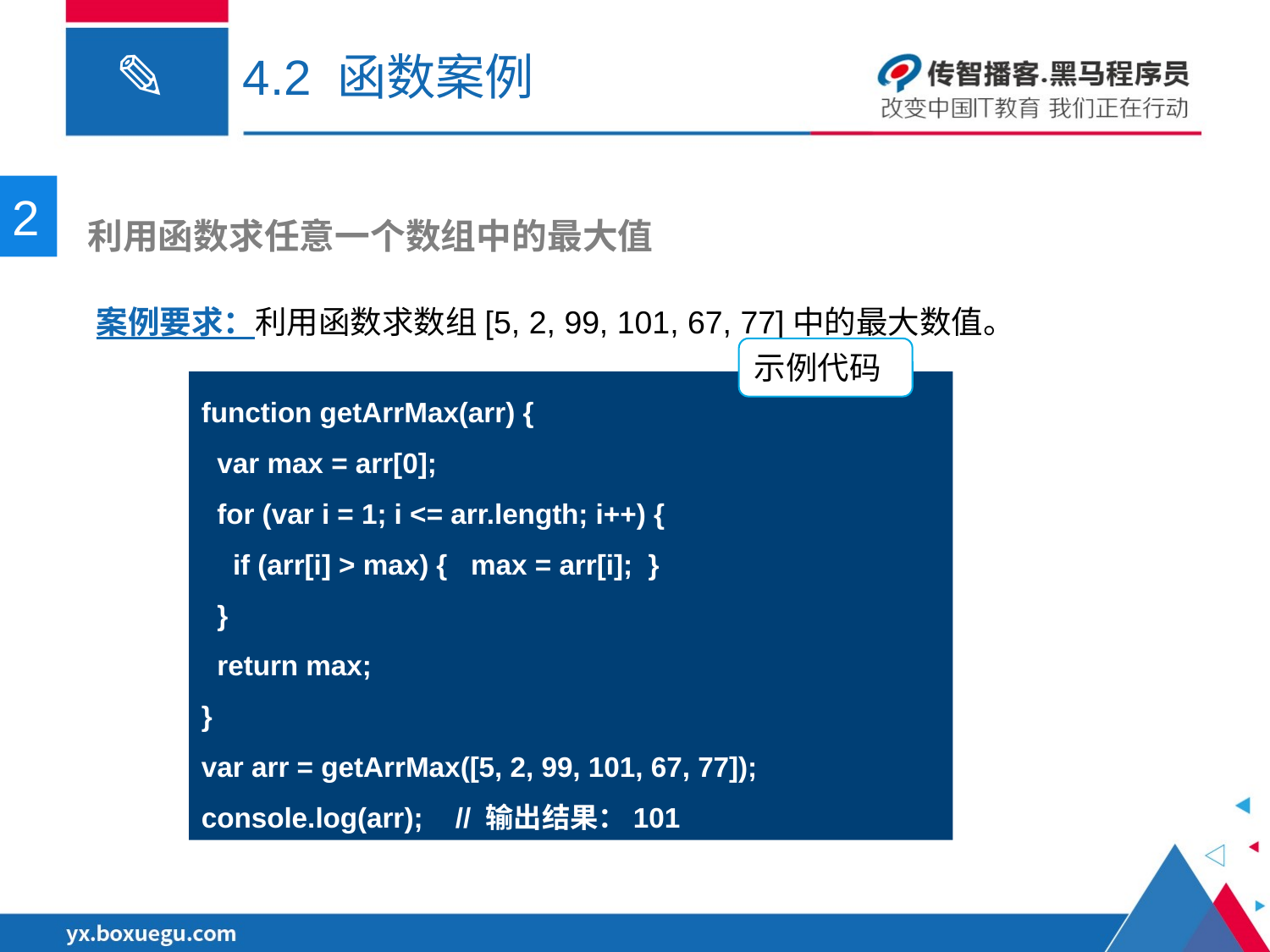

# 4.2 函数案例

2
  利用函数求任意一个数组中的最大值
案例要求：利用函数求数组[5, 2, 99, 101, 67, 77]中的最大数值。
示例代码
function getArrMax(arr) {
  var max = arr[0];
  for (var i = 1; i <= arr.length; i++) {
    if (arr[i] > max) {   max = arr[i];  }
  }
  return max;
}
var arr = getArrMax([5, 2, 99, 101, 67, 77]);
console.log(arr);	// 输出结果：101